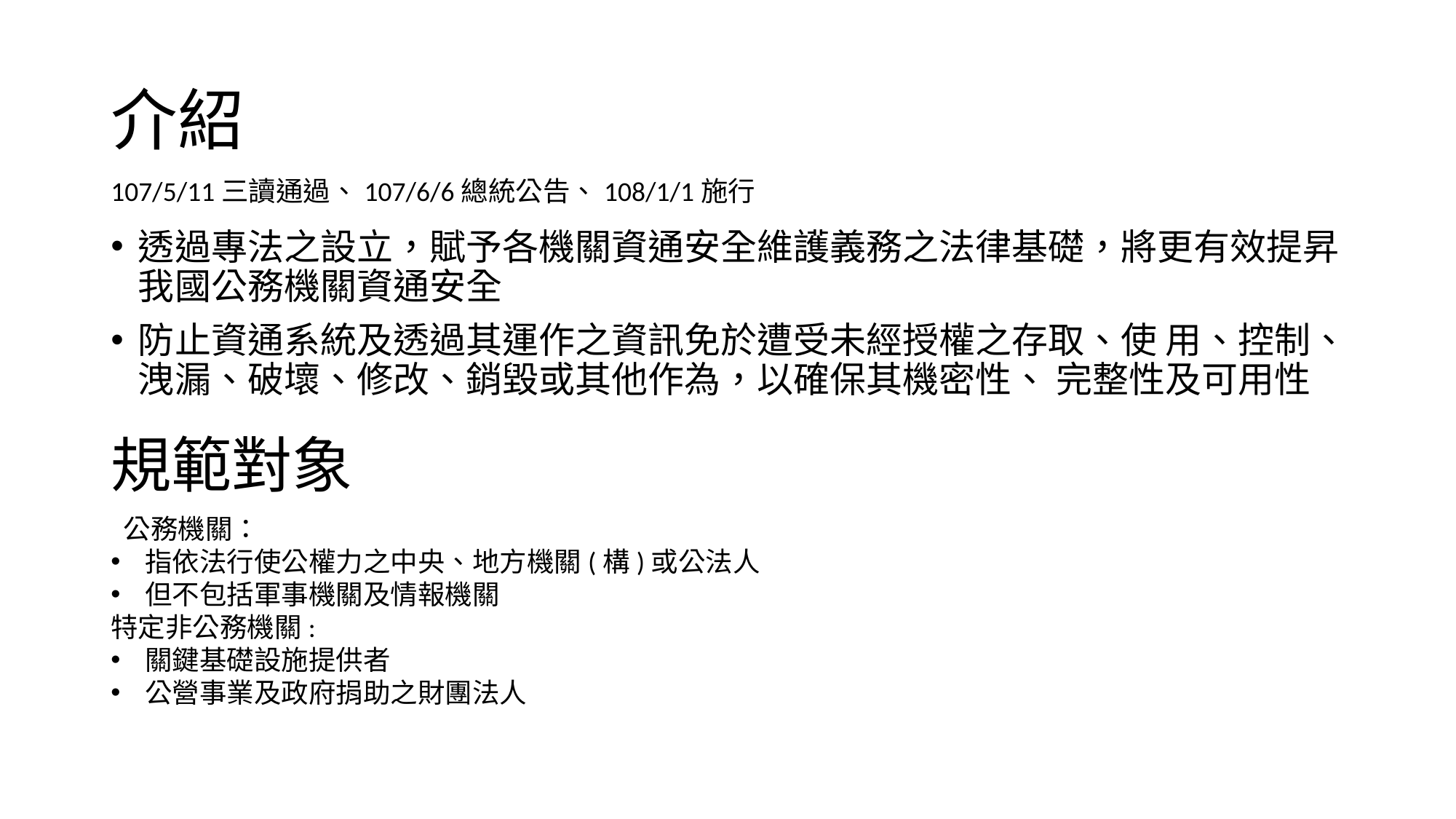

# 介紹
107/5/11三讀通過、107/6/6總統公告、108/1/1施行
透過專法之設立，賦予各機關資通安全維護義務之法律基礎，將更有效提昇我國公務機關資通安全
防止資通系統及透過其運作之資訊免於遭受未經授權之存取、使 用、控制、洩漏、破壞、修改、銷毀或其他作為，以確保其機密性、 完整性及可用性
規範對象
 公務機關：
指依法行使公權力之中央、地方機關(構)或公法人
但不包括軍事機關及情報機關
特定非公務機關:
關鍵基礎設施提供者
公營事業及政府捐助之財團法人